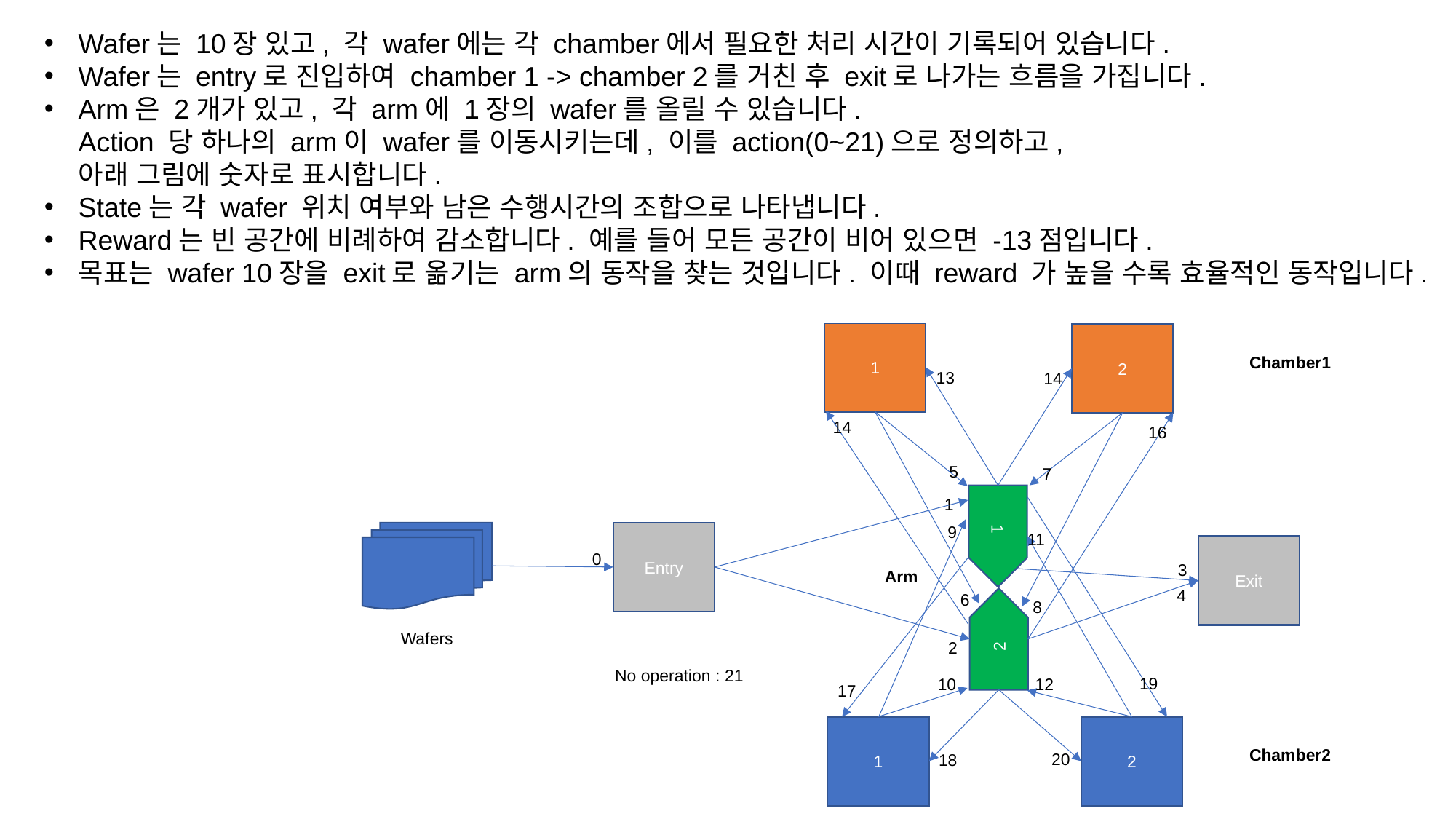

Wafer는 10장 있고, 각 wafer에는 각 chamber에서 필요한 처리 시간이 기록되어 있습니다.
Wafer는 entry로 진입하여 chamber 1 -> chamber 2를 거친 후 exit로 나가는 흐름을 가집니다.
Arm은 2개가 있고, 각 arm에 1장의 wafer를 올릴 수 있습니다.
Action 당 하나의 arm이 wafer를 이동시키는데, 이를 action(0~21)으로 정의하고,
아래 그림에 숫자로 표시합니다.
State는 각 wafer 위치 여부와 남은 수행시간의 조합으로 나타냅니다.
Reward는 빈 공간에 비례하여 감소합니다. 예를 들어 모든 공간이 비어 있으면 -13점입니다.
목표는 wafer 10장을 exit로 옮기는 arm의 동작을 찾는 것입니다. 이때 reward 가 높을 수록 효율적인 동작입니다.
1
2
Chamber1
13
14
14
16
5
7
1
1
9

Entry
11
Exit
0
3
Arm
4
6
8
2
Wafers
2
No operation : 21
19
10
12
17
2
1
Chamber2
20
18